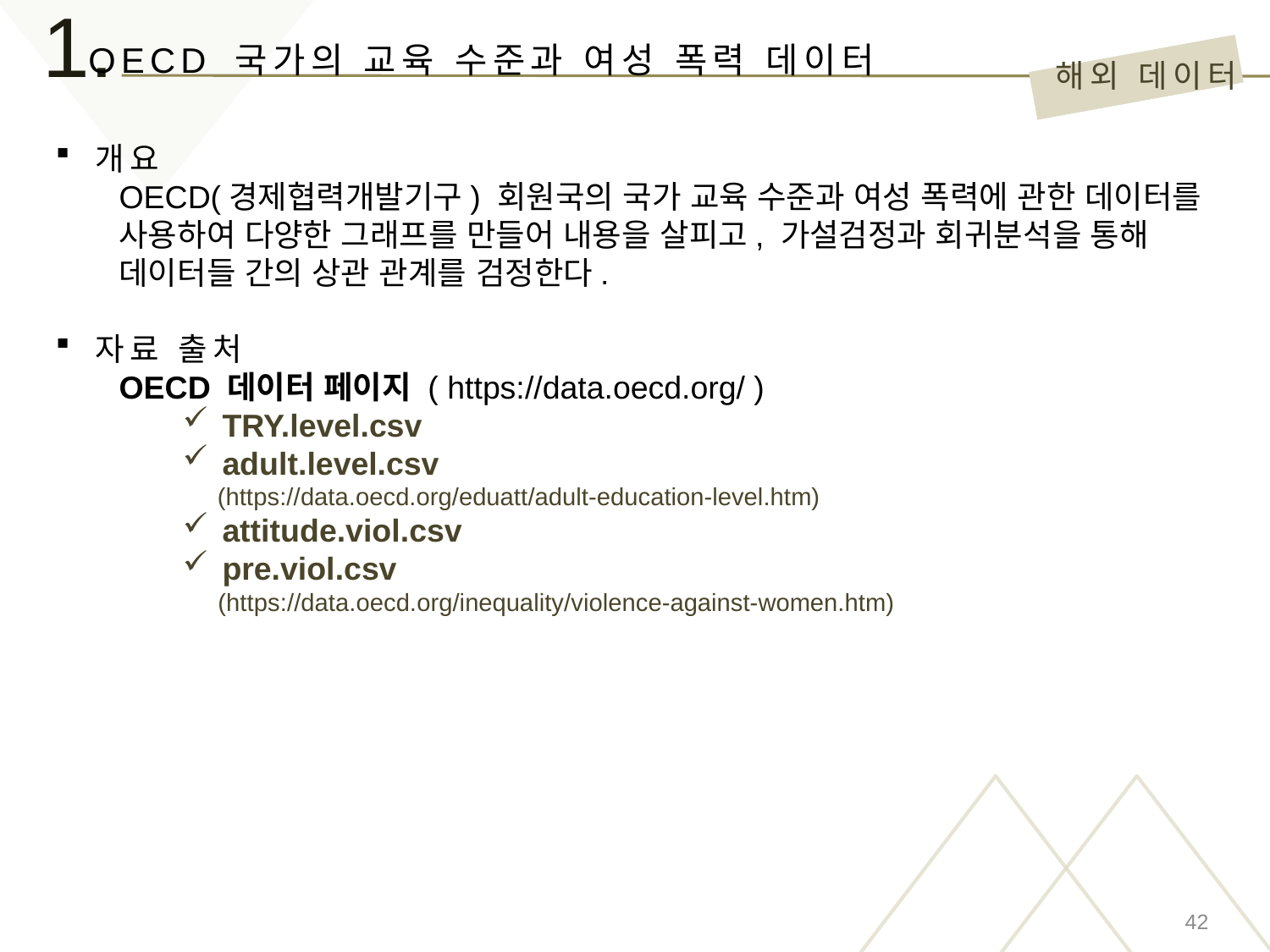

1.
OECD 국가의 교육 수준과 여성 폭력 데이터
해외 데이터

개요
OECD(경제협력개발기구) 회원국의 국가 교육 수준과 여성 폭력에 관한 데이터를
사용하여 다양한 그래프를 만들어 내용을 살피고, 가설검정과 회귀분석을 통해
데이터들 간의 상관 관계를 검정한다.

자료 출처
OECD 데이터 페이지 ( https://data.oecd.org/ )
TRY.level.csv
adult.level.csv
     (https://data.oecd.org/eduatt/adult-education-level.htm)
attitude.viol.csv
pre.viol.csv
      (https://data.oecd.org/inequality/violence-against-women.htm)
42